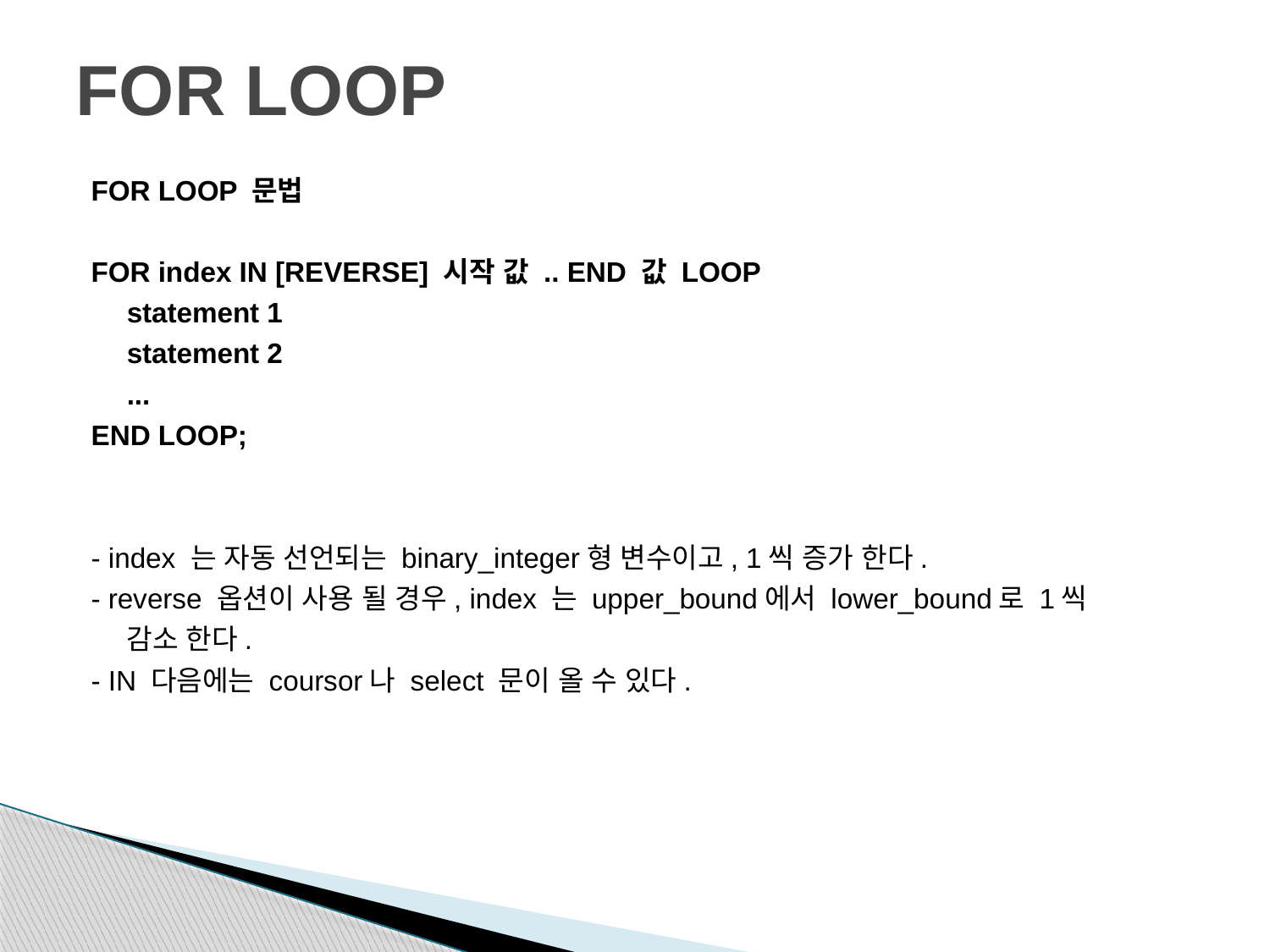

# FOR LOOP
FOR LOOP 문법

FOR index IN [REVERSE] 시작 값 .. END 값 LOOP
	statement 1
	statement 2
	...
END LOOP;

- index 는 자동 선언되는 binary_integer형 변수이고, 1씩 증가 한다.
- reverse 옵션이 사용 될 경우, index 는 upper_bound에서 lower_bound로 1씩
	감소 한다.
- IN 다음에는 coursor나 select 문이 올 수 있다.